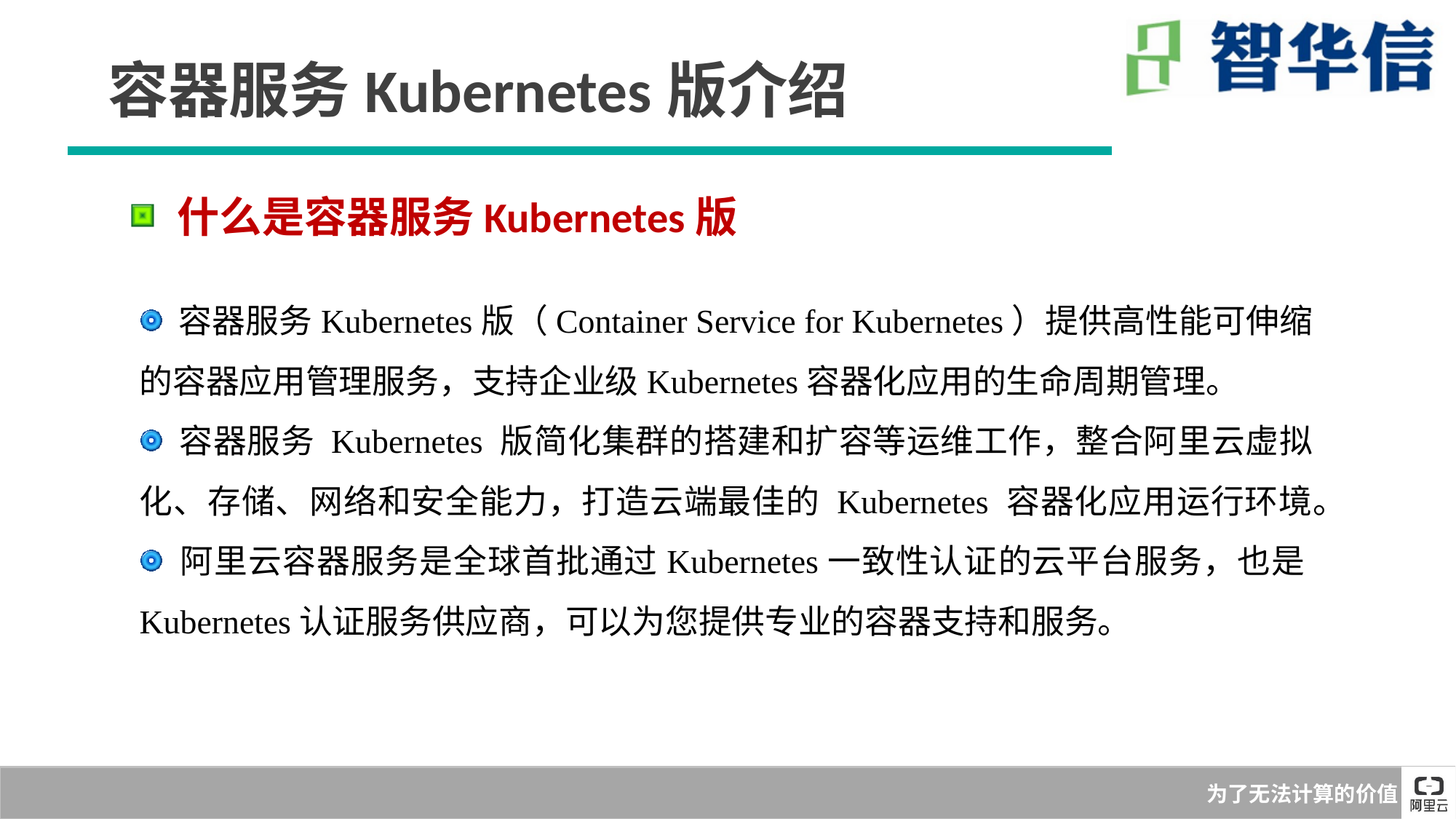

容器服务Kubernetes版介绍
 什么是容器服务Kubernetes版
 容器服务Kubernetes版（Container Service for Kubernetes）提供高性能可伸缩的容器应用管理服务，支持企业级Kubernetes容器化应用的生命周期管理。
 容器服务 Kubernetes 版简化集群的搭建和扩容等运维工作，整合阿里云虚拟化、存储、网络和安全能力，打造云端最佳的 Kubernetes 容器化应用运行环境。
 阿里云容器服务是全球首批通过Kubernetes一致性认证的云平台服务，也是Kubernetes认证服务供应商，可以为您提供专业的容器支持和服务。